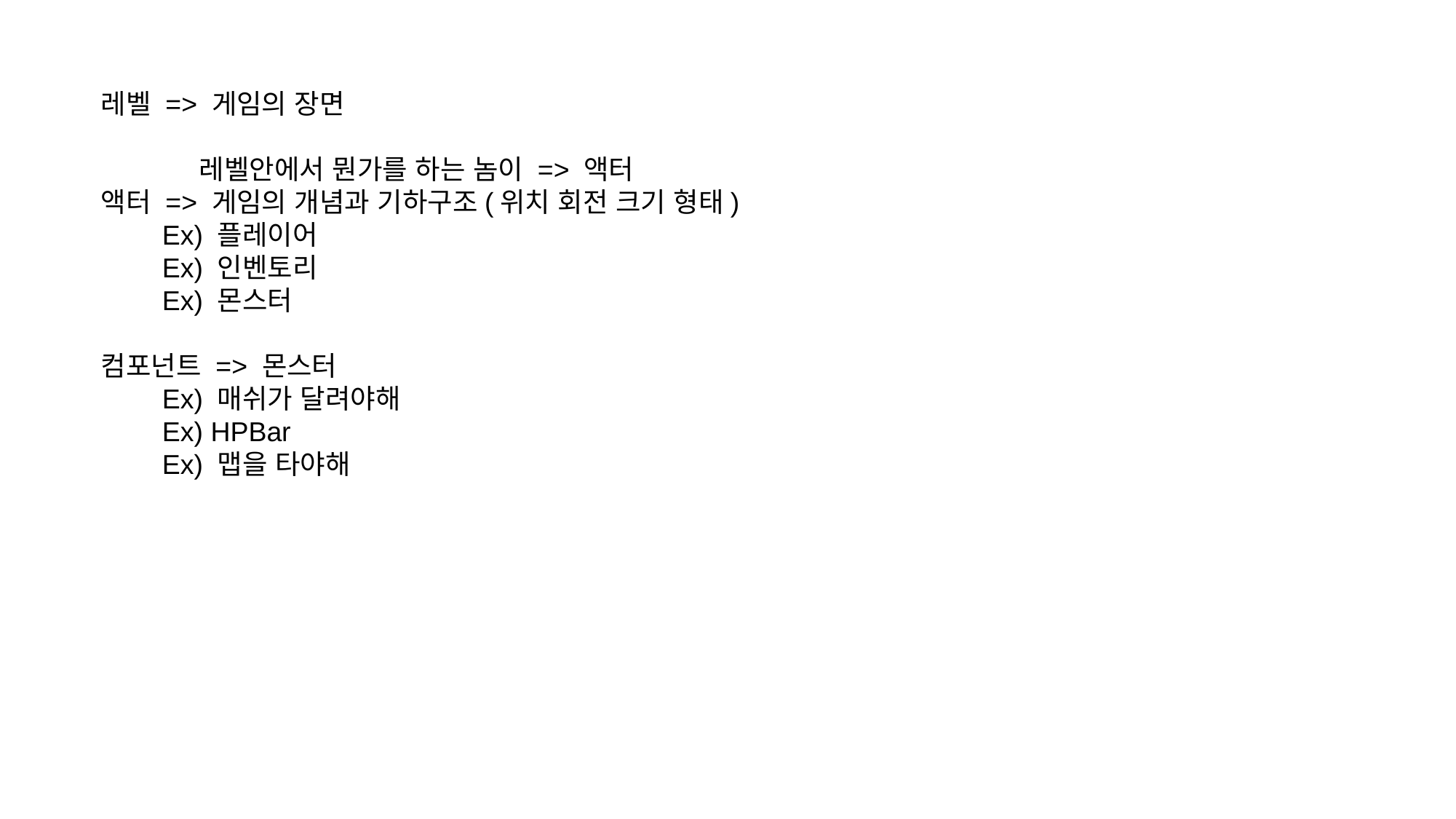

레벨 => 게임의 장면

            레벨안에서 뭔가를 하는 놈이 => 액터
액터 => 게임의 개념과 기하구조(위치 회전 크기 형태)
        Ex) 플레이어
        Ex) 인벤토리
        Ex) 몬스터

컴포넌트 => 몬스터
        Ex) 매쉬가 달려야해
        Ex) HPBar
        Ex) 맵을 타야해